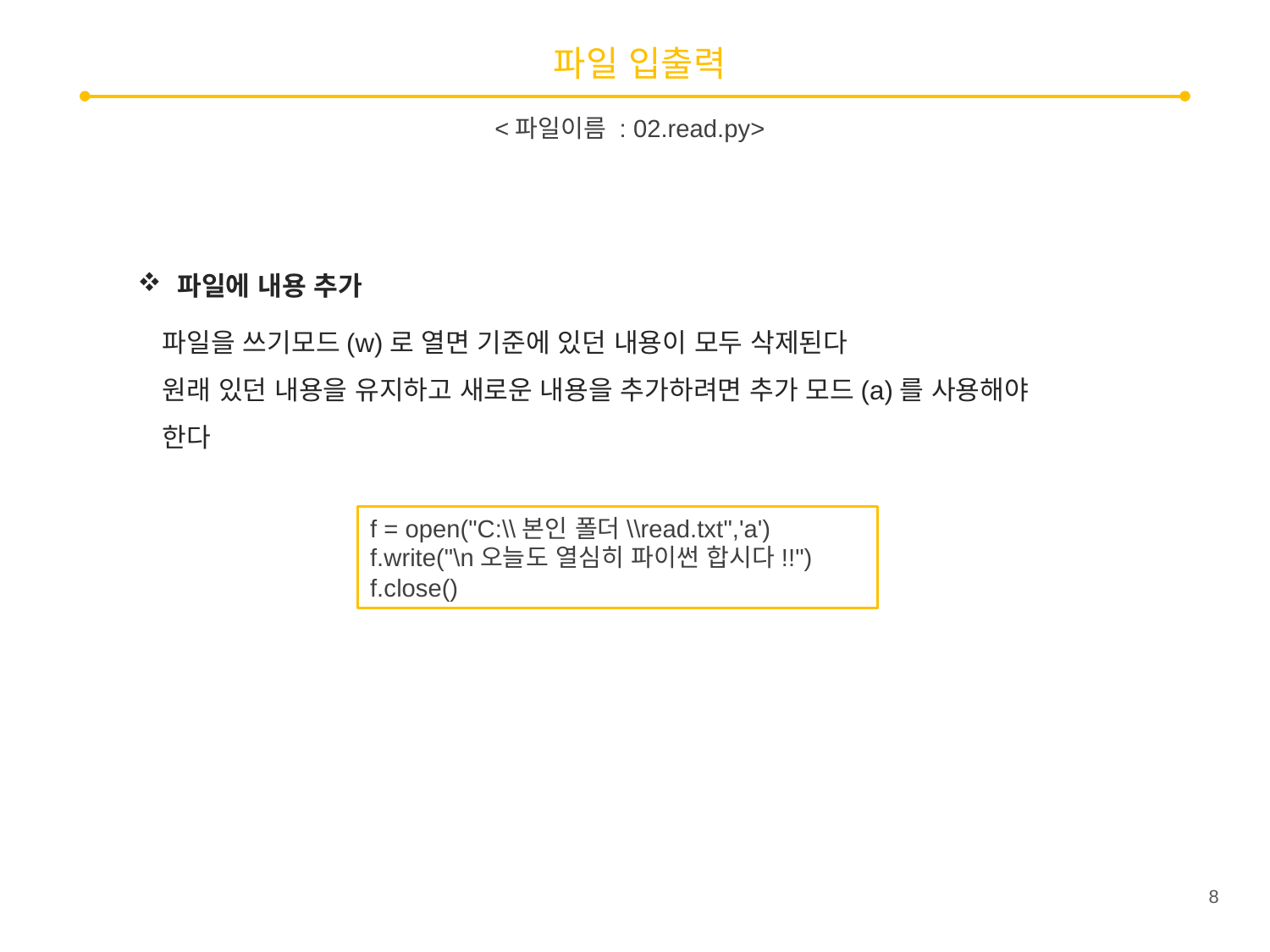

# 파일 입출력
<파일이름 : 02.read.py>
파일에 내용 추가
파일을 쓰기모드(w)로 열면 기준에 있던 내용이 모두 삭제된다
원래 있던 내용을 유지하고 새로운 내용을 추가하려면 추가 모드(a)를 사용해야 한다
f = open("C:\\본인 폴더\\read.txt",'a')
f.write("\n오늘도 열심히 파이썬 합시다!!")
f.close()